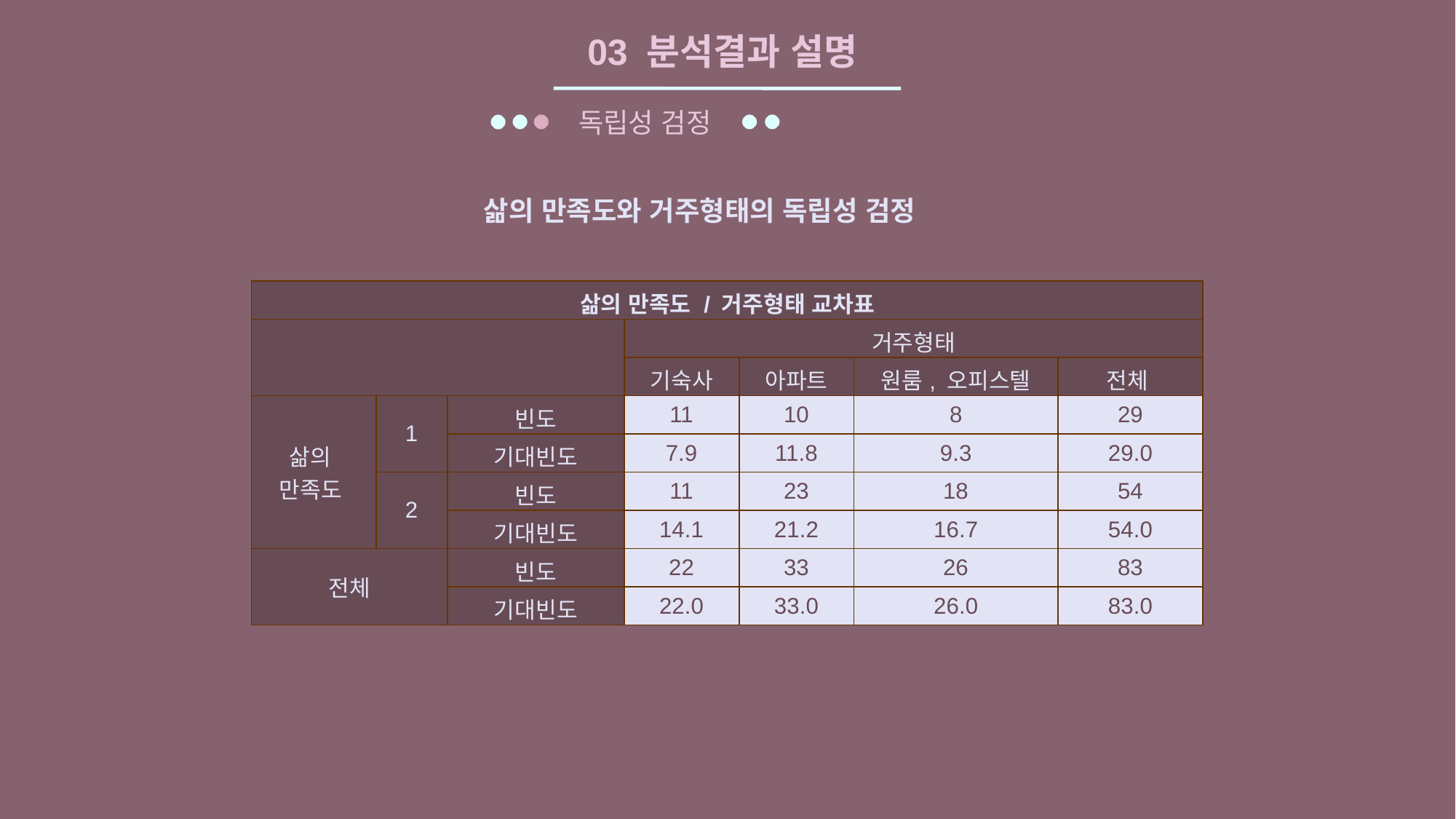

03 분석결과 설명
독립성 검정

삶의 만족도와 거주형태의 독립성 검정
| 삶의 만족도 / 거주형태 교차표 |  |  |  |  |  |  |
| --- | --- | --- | --- | --- | --- | --- |
|  |  |  | 거주형태 |  |  |  |
|  |  |  | 기숙사 | 아파트 | 원룸, 오피스텔 | 전체 |
| 삶의 만족도 | 1 | 빈도 | 11 | 10 | 8 | 29 |
|  |  | 기대빈도 | 7.9 | 11.8 | 9.3 | 29.0 |
|  | 2 | 빈도 | 11 | 23 | 18 | 54 |
|  |  | 기대빈도 | 14.1 | 21.2 | 16.7 | 54.0 |
| 전체 |  | 빈도 | 22 | 33 | 26 | 83 |
|  |  | 기대빈도 | 22.0 | 33.0 | 26.0 | 83.0 |